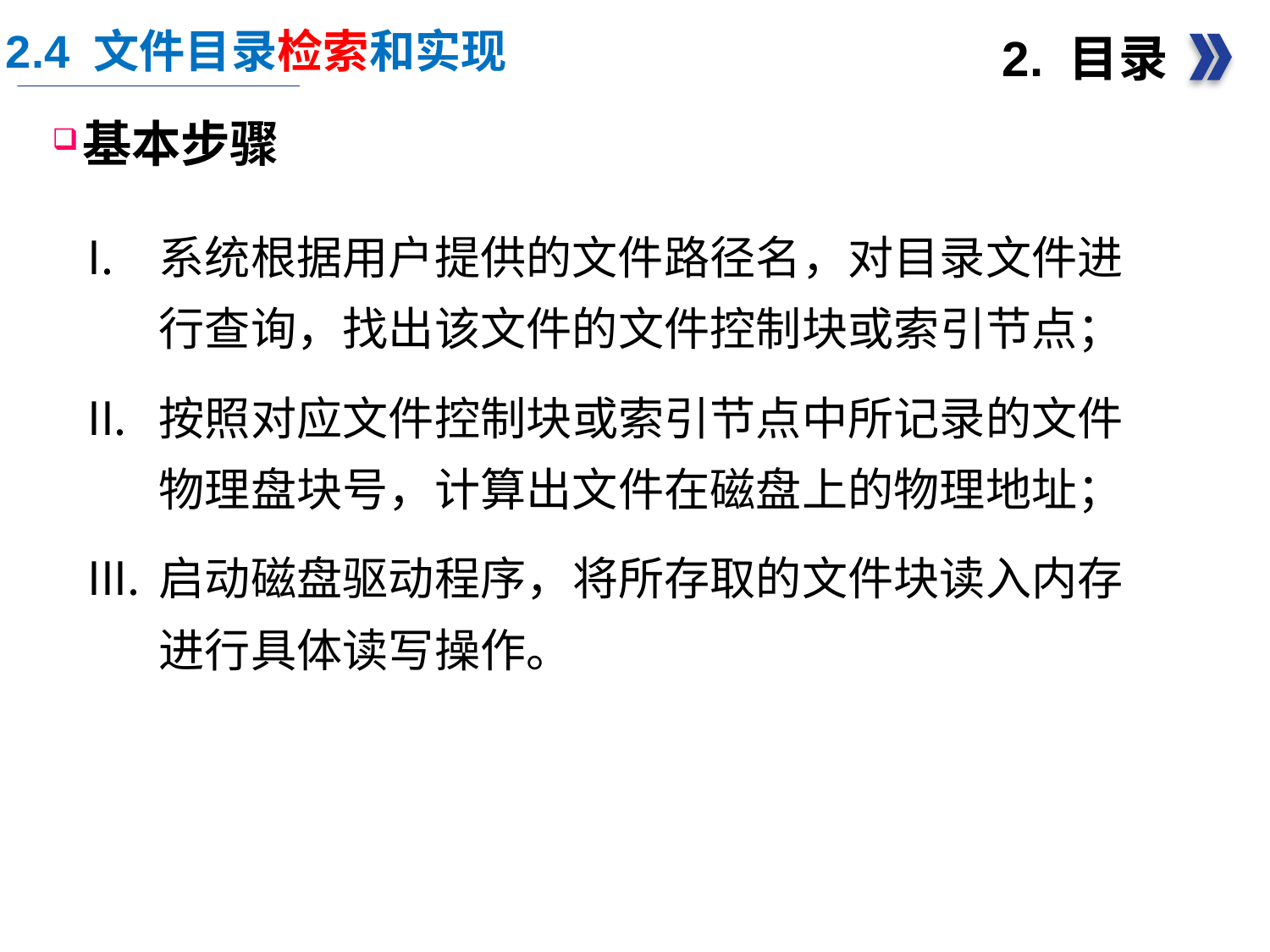

2.4 文件目录检索和实现
2. 目录

# 基本步骤
系统根据用户提供的文件路径名，对目录文件进行查询，找出该文件的文件控制块或索引节点；
按照对应文件控制块或索引节点中所记录的文件物理盘块号，计算出文件在磁盘上的物理地址；
启动磁盘驱动程序，将所存取的文件块读入内存进行具体读写操作。